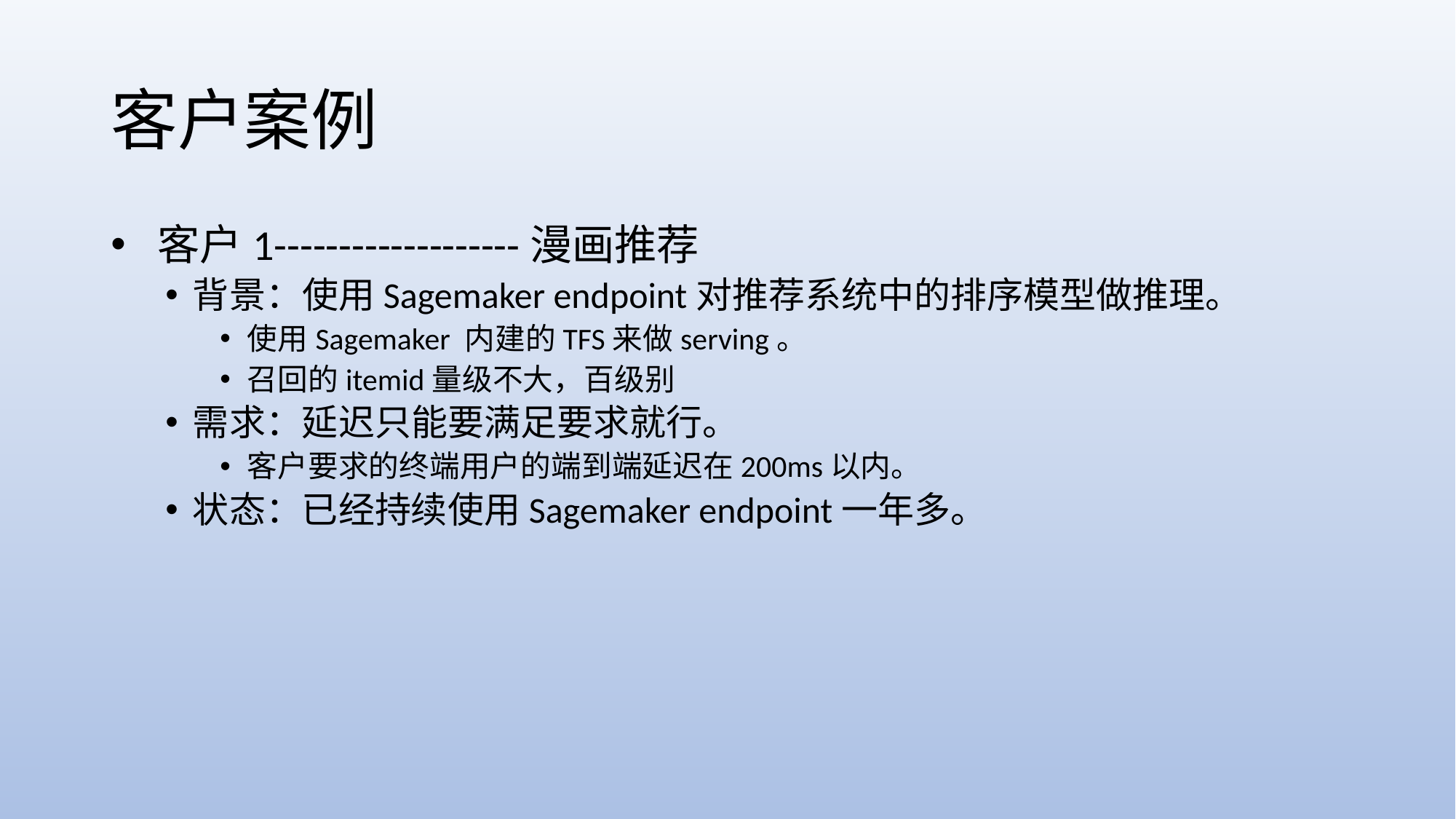

# 客户案例
 客户1-------------------漫画推荐
背景：使用Sagemaker endpoint对推荐系统中的排序模型做推理。
使用Sagemaker 内建的TFS来做serving。
召回的itemid量级不大，百级别
需求：延迟只能要满足要求就行。
客户要求的终端用户的端到端延迟在200ms以内。
状态：已经持续使用Sagemaker endpoint一年多。